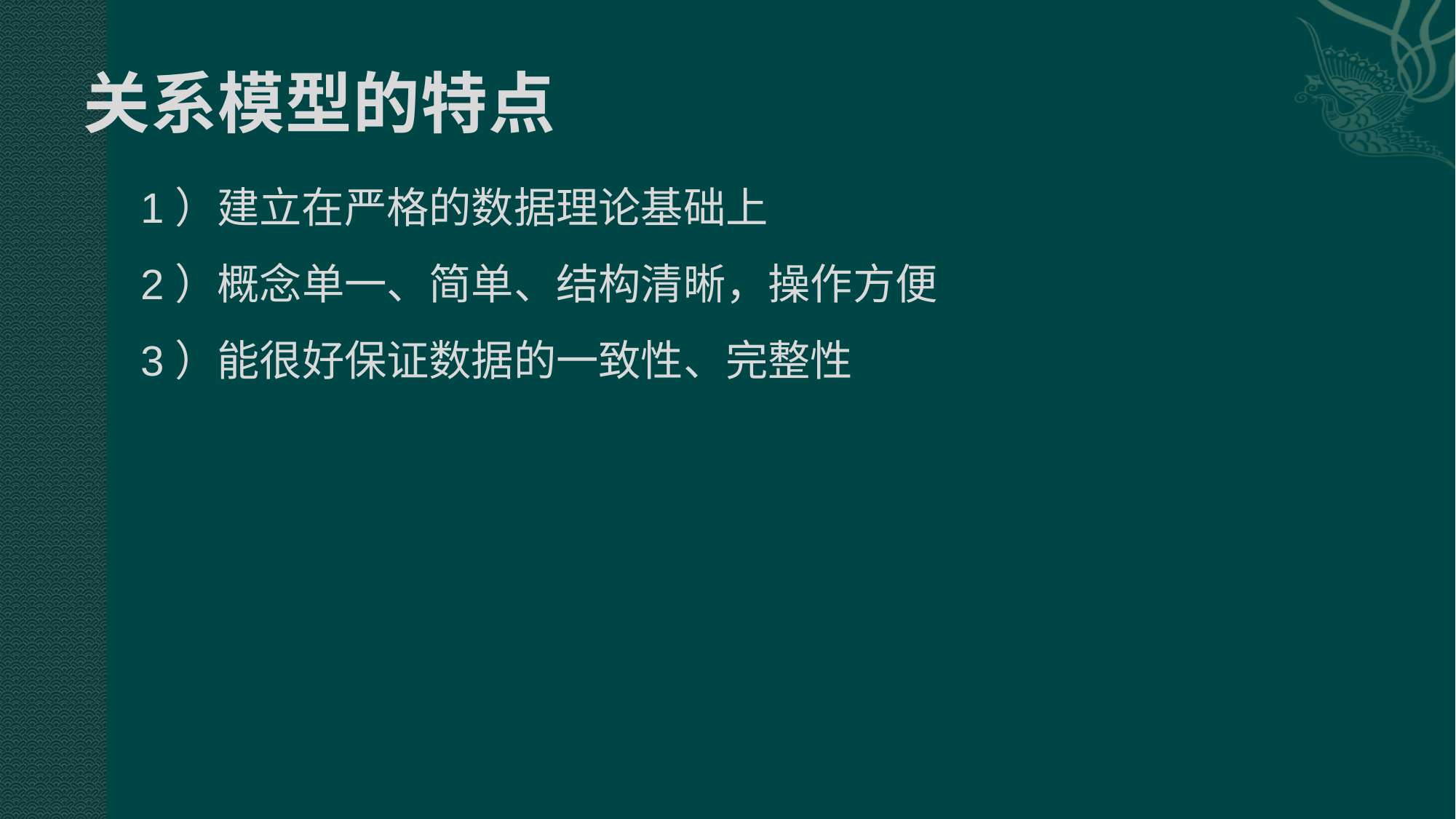

# 关系模型的特点
1）建立在严格的数据理论基础上
2）概念单一、简单、结构清晰，操作方便
3）能很好保证数据的一致性、完整性